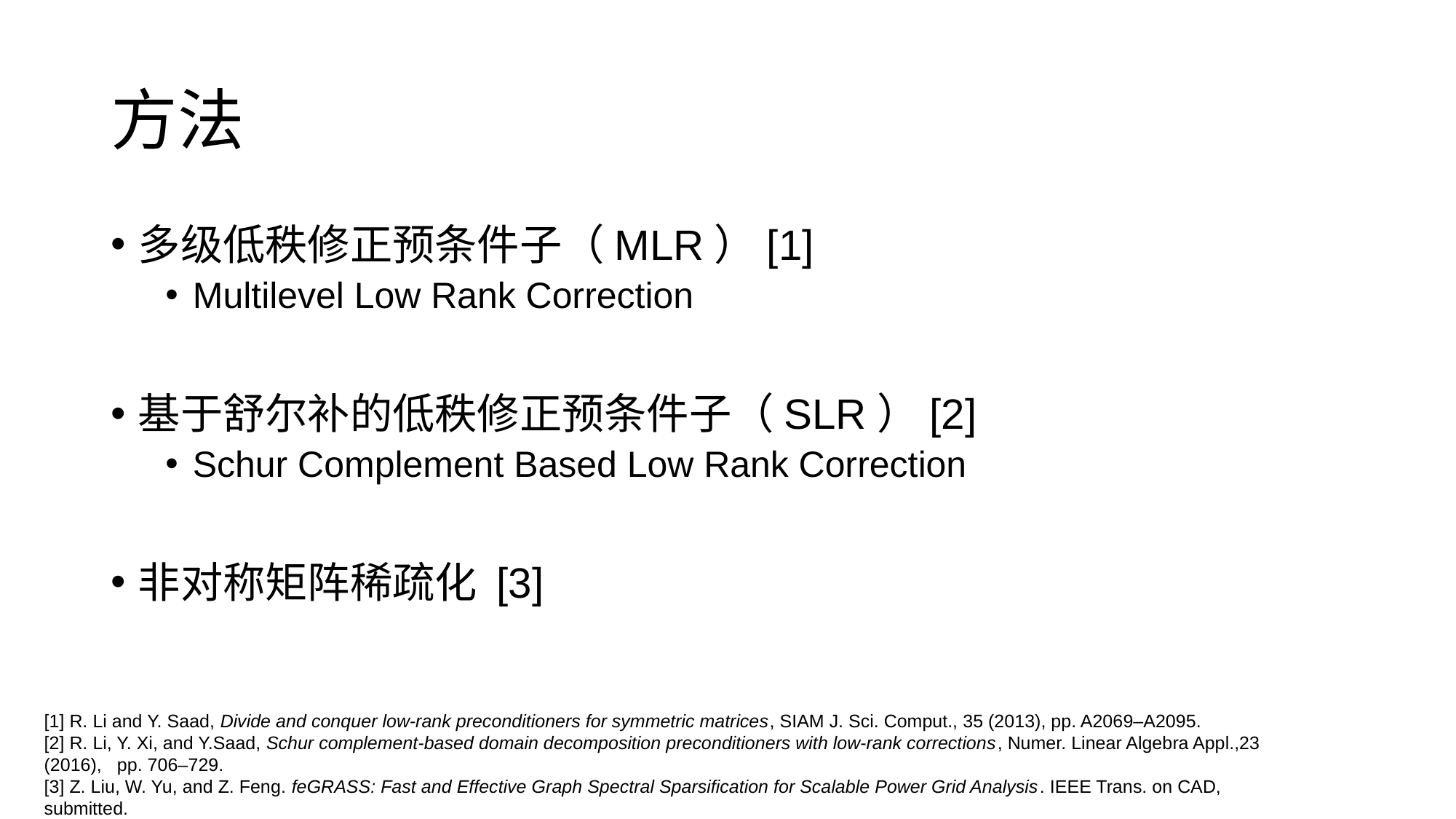

# 方法
多级低秩修正预条件子（MLR）[1]
Multilevel Low Rank Correction

基于舒尔补的低秩修正预条件子（SLR）[2]
Schur Complement Based Low Rank Correction

非对称矩阵稀疏化 [3]
[1] R. Li and Y. Saad, Divide and conquer low-rank preconditioners for symmetric matrices, SIAM J. Sci. Comput., 35 (2013), pp. A2069–A2095.
[2] R. Li, Y. Xi, and Y.Saad, Schur complement-based domain decomposition preconditioners with low-rank corrections, Numer. Linear Algebra Appl.,23 (2016),   pp. 706–729.
[3] Z. Liu, W. Yu, and Z. Feng. feGRASS: Fast and Effective Graph Spectral Sparsification for Scalable Power Grid Analysis. IEEE Trans. on CAD, submitted.